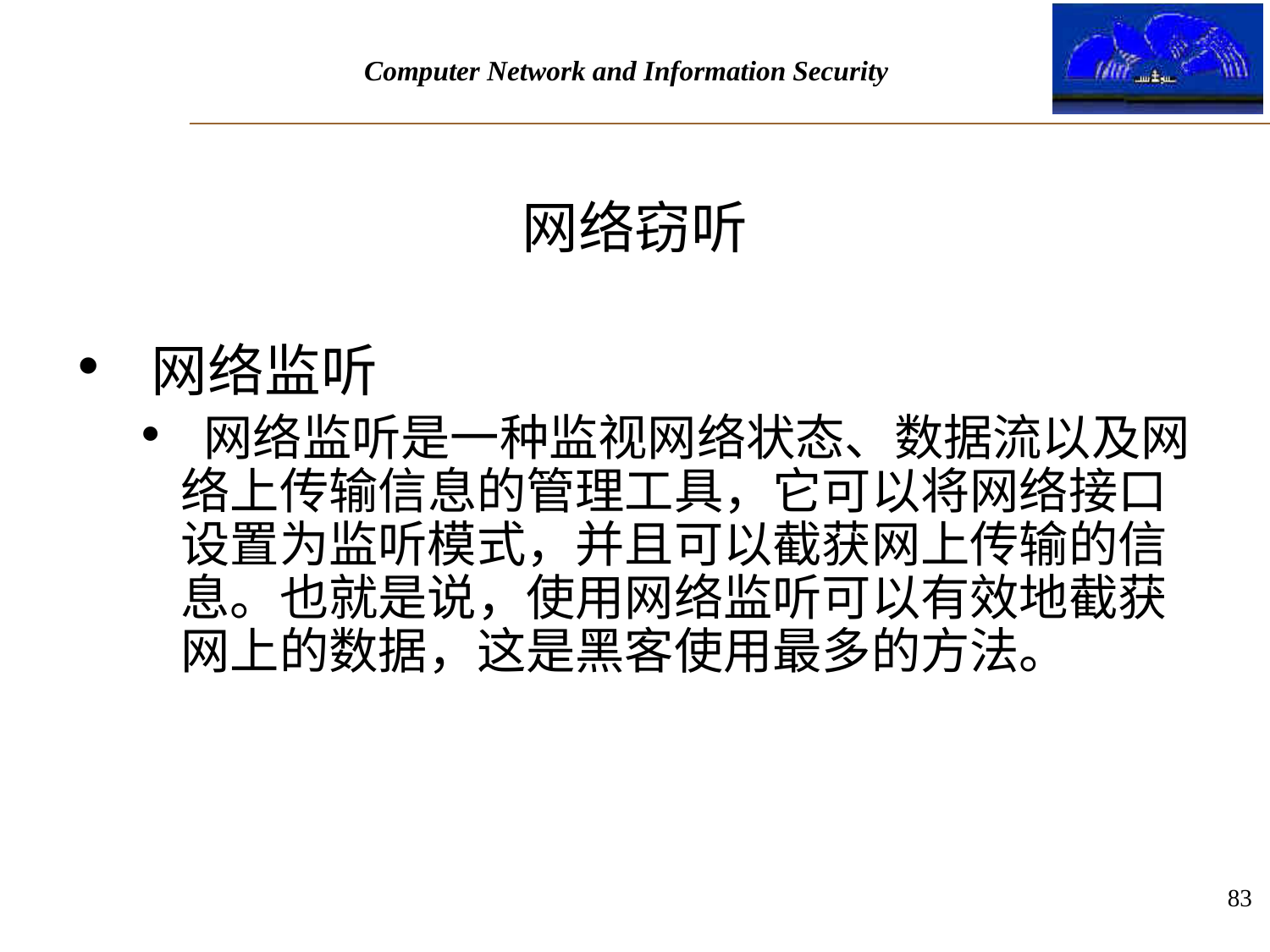

# 网络窃听
 网络监听
 网络监听是一种监视网络状态、数据流以及网络上传输信息的管理工具，它可以将网络接口设置为监听模式，并且可以截获网上传输的信息。也就是说，使用网络监听可以有效地截获网上的数据，这是黑客使用最多的方法。
83